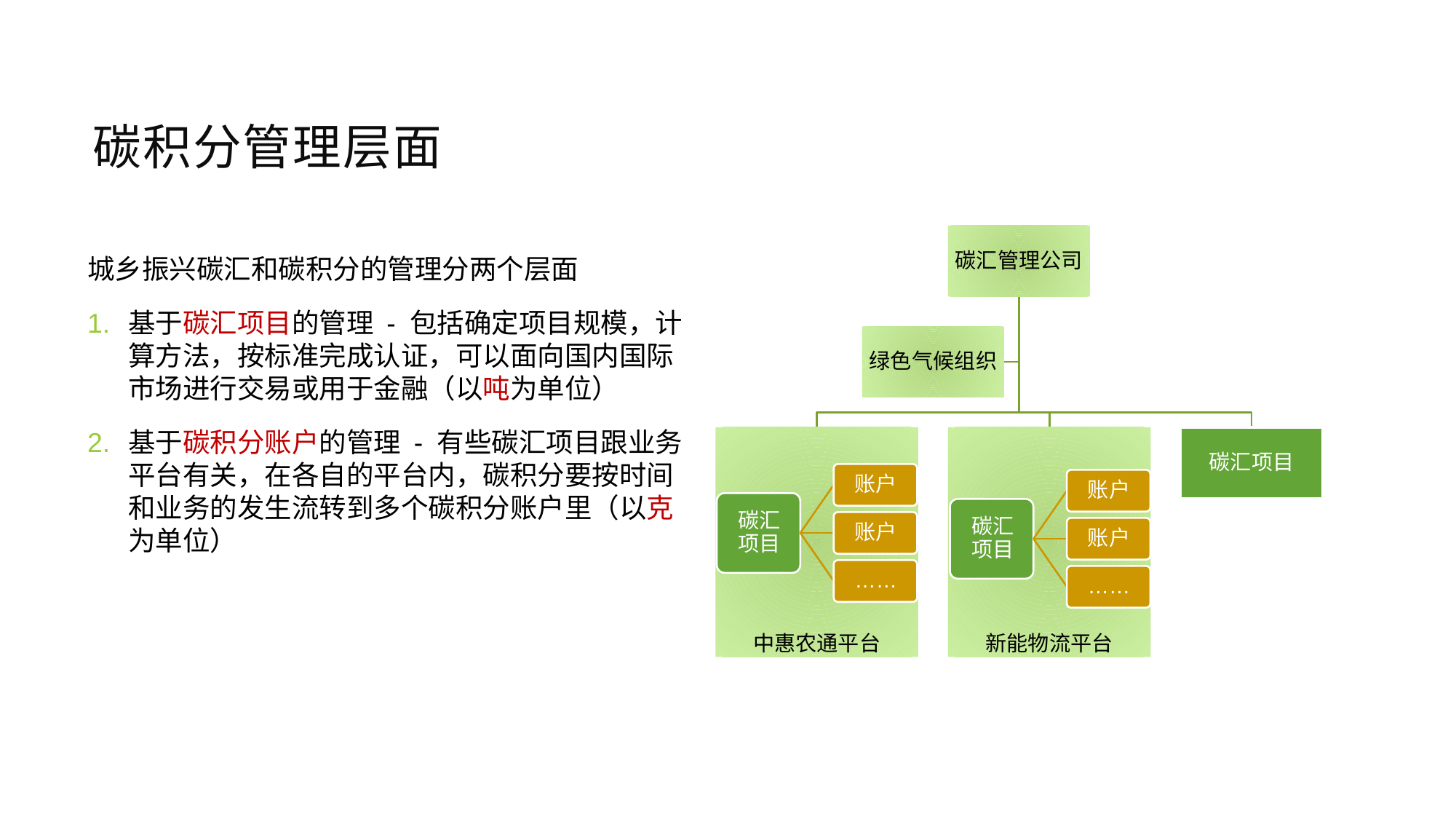

# 碳积分管理层面
碳汇管理公司
中惠农通平台
新能物流平台
碳汇项目
绿色气候组织
城乡振兴碳汇和碳积分的管理分两个层面
基于碳汇项目的管理 - 包括确定项目规模，计算方法，按标准完成认证，可以面向国内国际市场进行交易或用于金融（以吨为单位）
基于碳积分账户的管理 - 有些碳汇项目跟业务平台有关，在各自的平台内，碳积分要按时间和业务的发生流转到多个碳积分账户里（以克为单位）
碳汇
项目

账户

账户

……
碳汇
项目

账户

账户

……